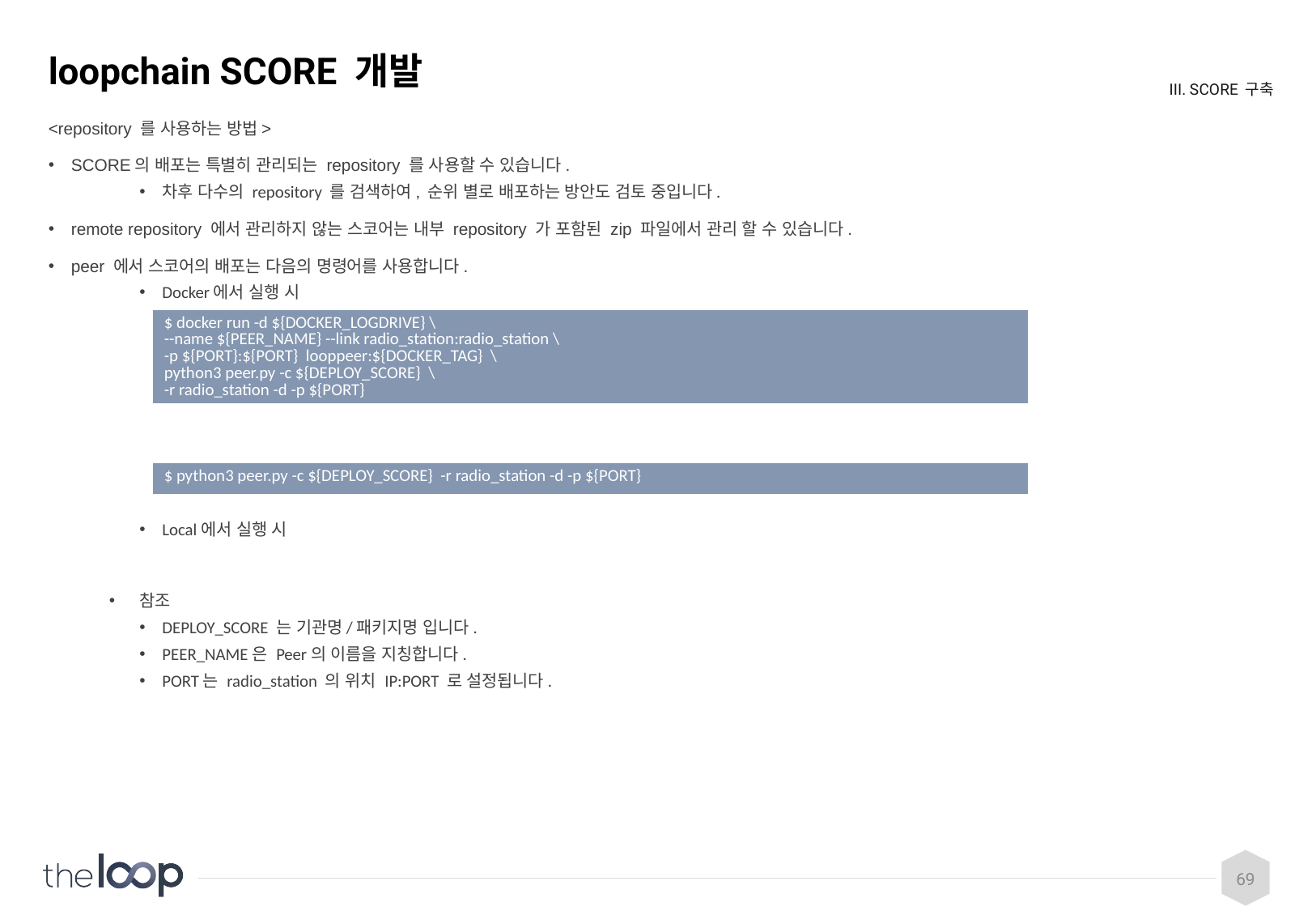

# loopchain SCORE 개발
III. SCORE 구축
<repository 를 사용하는 방법>
SCORE의 배포는 특별히 관리되는 repository 를 사용할 수 있습니다.
차후 다수의 repository 를 검색하여, 순위 별로 배포하는 방안도 검토 중입니다.
remote repository 에서 관리하지 않는 스코어는 내부 repository 가 포함된 zip 파일에서 관리 할 수 있습니다.
peer 에서 스코어의 배포는 다음의 명령어를 사용합니다.
Docker에서 실행 시

Local에서 실행 시

참조
DEPLOY_SCORE 는 기관명/패키지명 입니다.
PEER_NAME은 Peer의 이름을 지칭합니다.
PORT는 radio_station 의 위치 IP:PORT 로 설정됩니다.
| $ docker run -d ${DOCKER\_LOGDRIVE} \ --name ${PEER\_NAME} --link radio\_station:radio\_station \ -p ${PORT}:${PORT} looppeer:${DOCKER\_TAG} \ python3 peer.py -c ${DEPLOY\_SCORE} \ -r radio\_station -d -p ${PORT} |
| --- |
| $ python3 peer.py -c ${DEPLOY\_SCORE} -r radio\_station -d -p ${PORT} |
| --- |
69